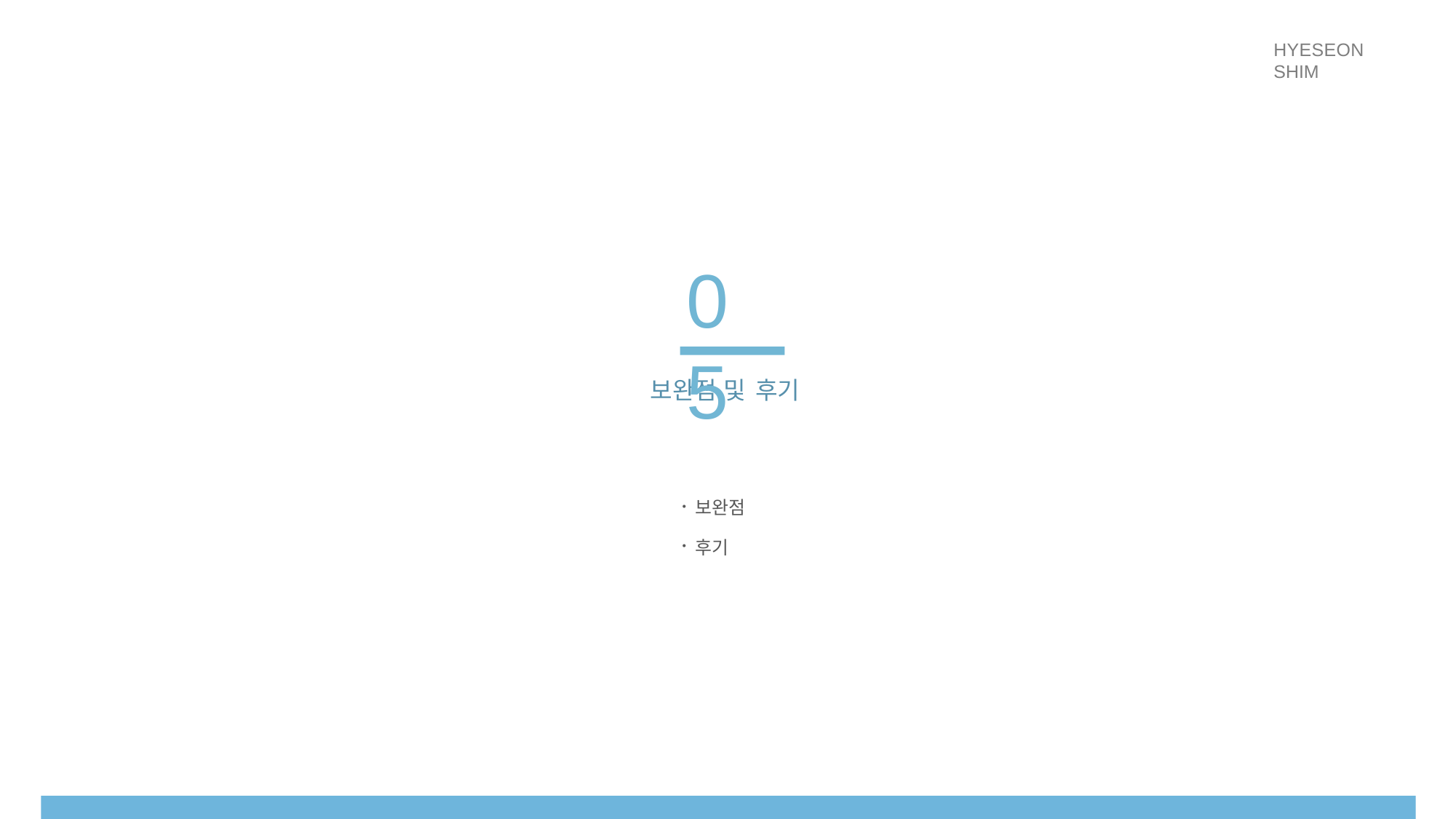

HYESEON SHIM
# 05

보완점 및 후기
보완점

후기